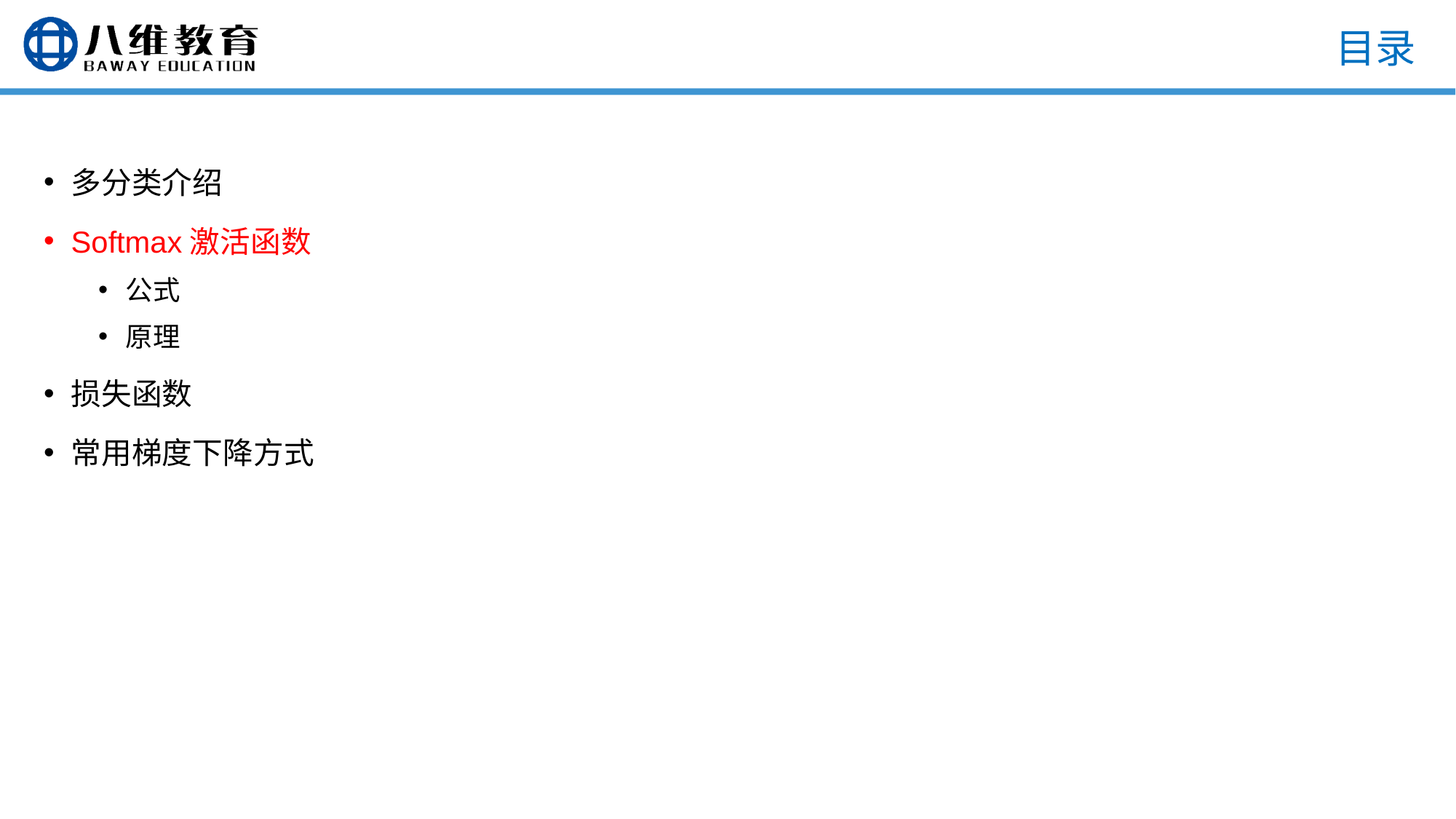

# 目录
多分类介绍
Softmax激活函数
公式
原理
损失函数
常用梯度下降方式